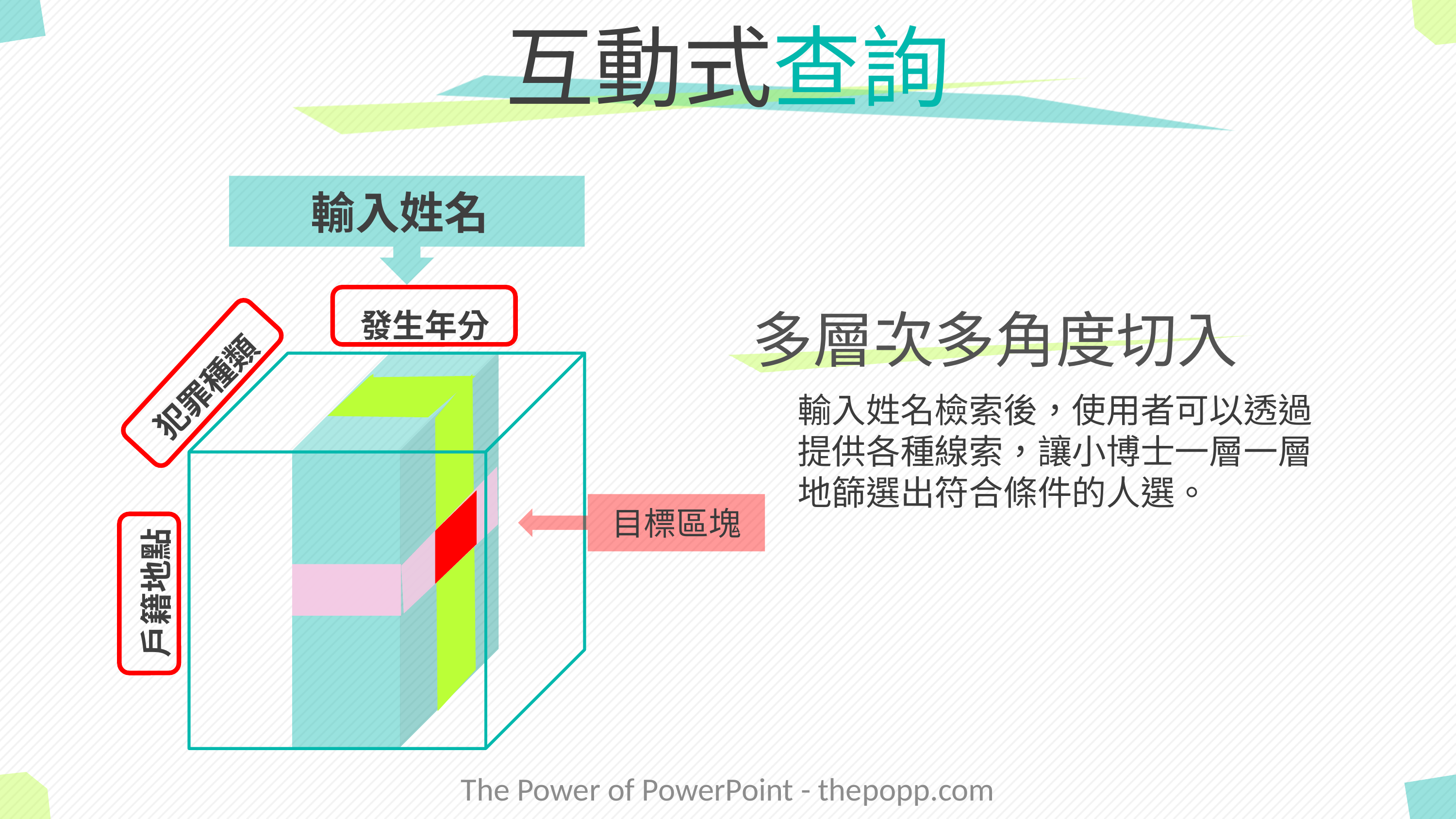

# 互動式查詢

輸入姓名

多層次多角度切入
發生年分

犯罪種類
戶籍地點

輸入姓名檢索後，使用者可以透過提供各種線索，讓小博士一層一層地篩選出符合條件的人選。

目標區塊